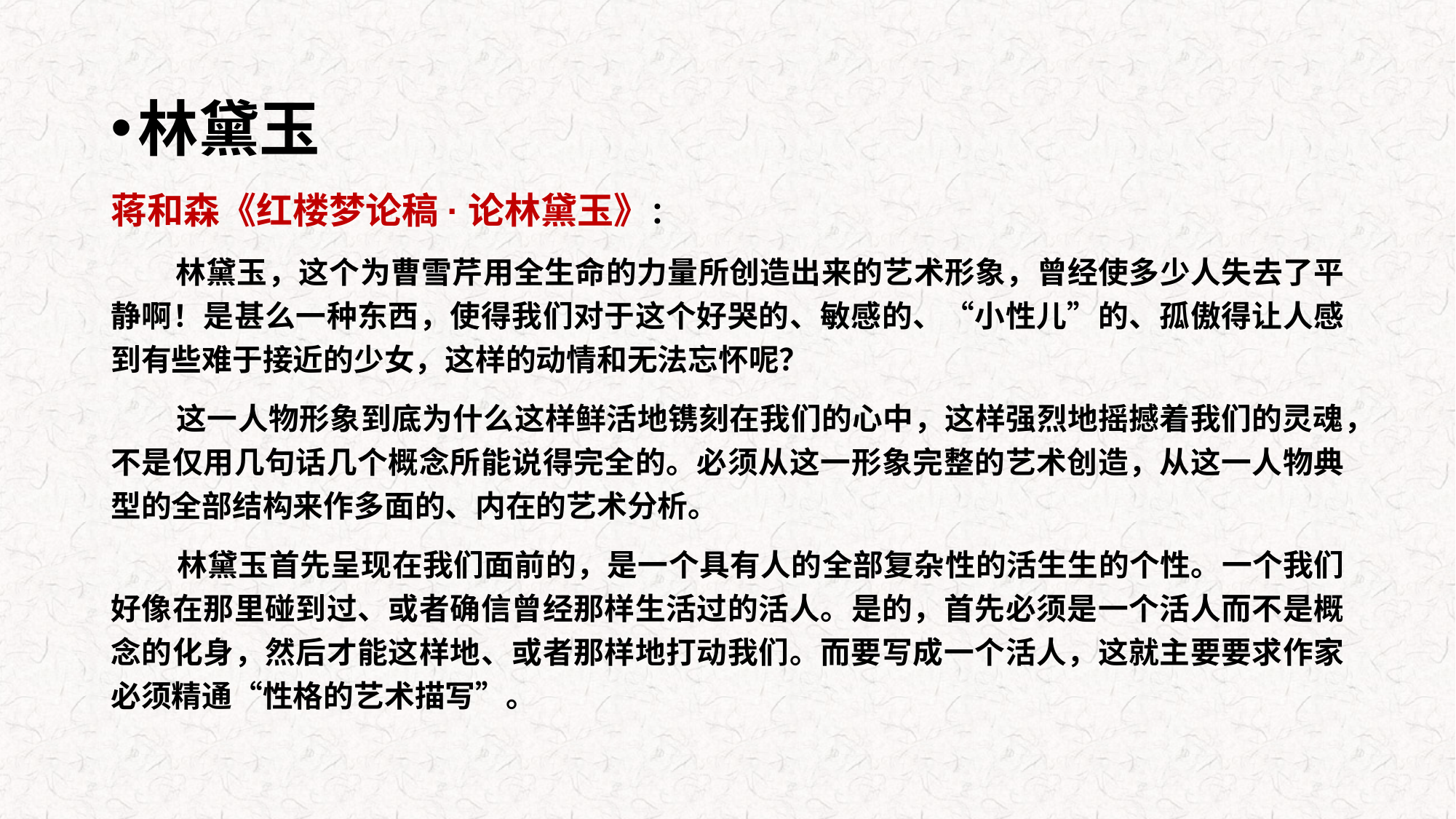

林黛玉
蒋和森《红楼梦论稿·论林黛玉》：
        林黛玉，这个为曹雪芹用全生命的力量所创造出来的艺术形象，曾经使多少人失去了平静啊！是甚么一种东西，使得我们对于这个好哭的、敏感的、“小性儿”的、孤傲得让人感到有些难于接近的少女，这样的动情和无法忘怀呢？
        这一人物形象到底为什么这样鲜活地镌刻在我们的心中，这样强烈地摇撼着我们的灵魂，不是仅用几句话几个概念所能说得完全的。必须从这一形象完整的艺术创造，从这一人物典型的全部结构来作多面的、内在的艺术分析。
        林黛玉首先呈现在我们面前的，是一个具有人的全部复杂性的活生生的个性。一个我们好像在那里碰到过、或者确信曾经那样生活过的活人。是的，首先必须是一个活人而不是概念的化身，然后才能这样地、或者那样地打动我们。而要写成一个活人，这就主要要求作家必须精通“性格的艺术描写”。